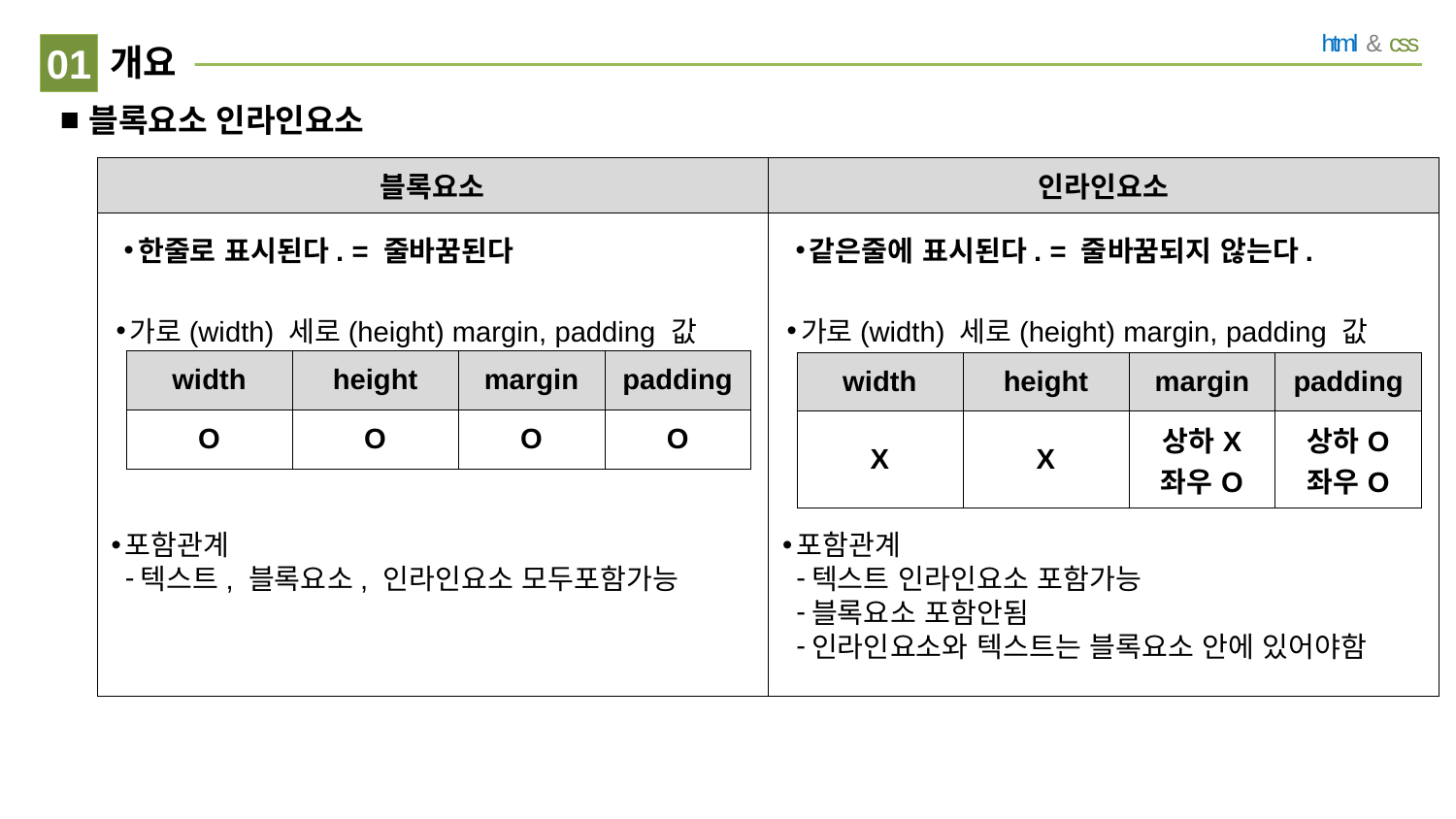

01
# 개요
블록요소 인라인요소

| 블록요소 | 인라인요소 |
| --- | --- |
|  |  |
한줄로 표시된다. = 줄바꿈된다
같은줄에 표시된다. = 줄바꿈되지 않는다.
가로(width) 세로(height) margin, padding 값
가로(width) 세로(height) margin, padding 값
| width | height | margin | padding |
| --- | --- | --- | --- |
| O | O | O | O |
| width | height | margin | padding |
| --- | --- | --- | --- |
| X | X | 상하X 좌우O | 상하O 좌우O |
포함관계
텍스트, 블록요소, 인라인요소 모두포함가능

포함관계
텍스트 인라인요소 포함가능
블록요소 포함안됨
인라인요소와 텍스트는 블록요소 안에 있어야함